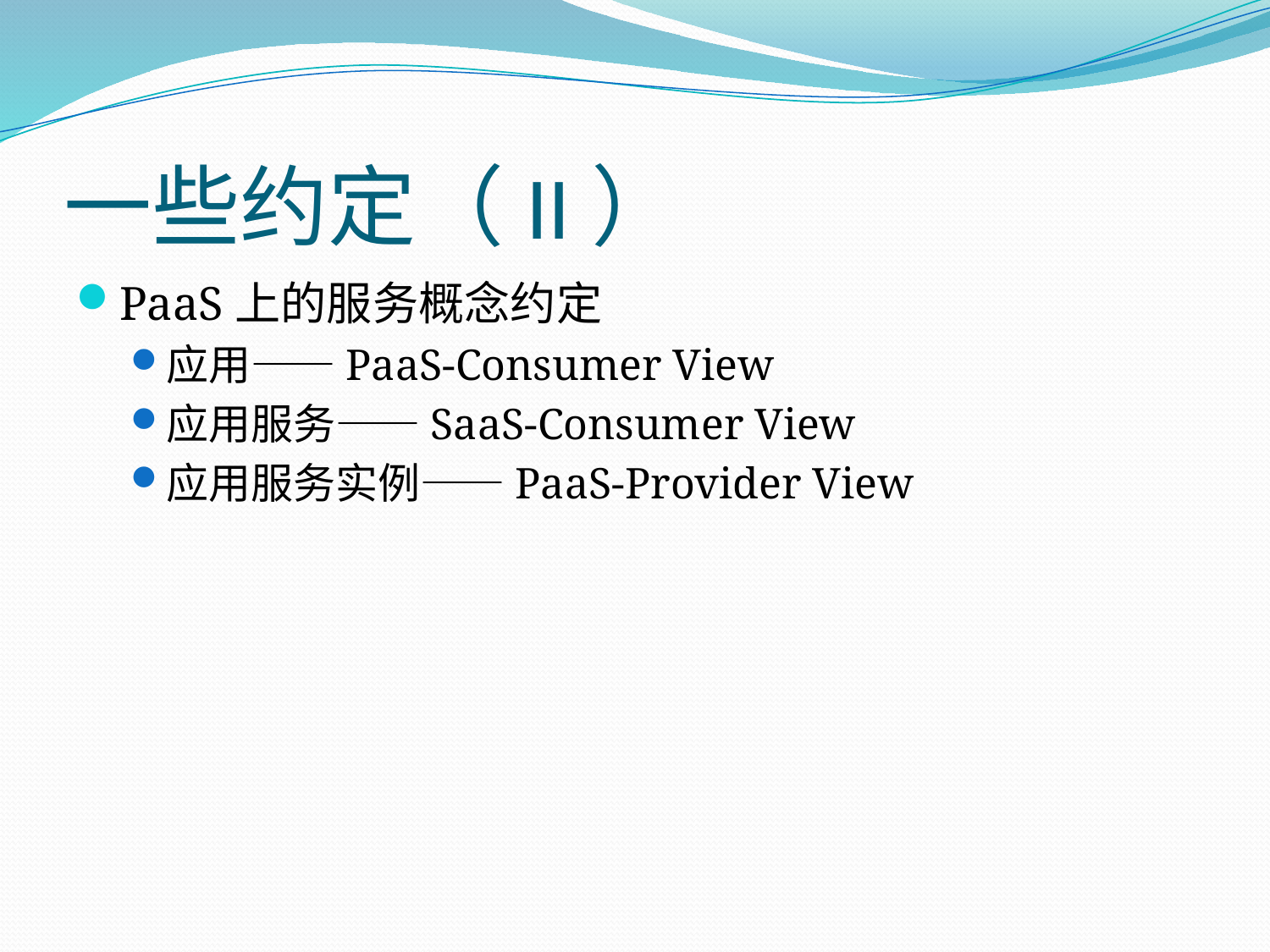

# 一些约定（II）
PaaS上的服务概念约定
应用——PaaS-Consumer View
应用服务——SaaS-Consumer View
应用服务实例——PaaS-Provider View